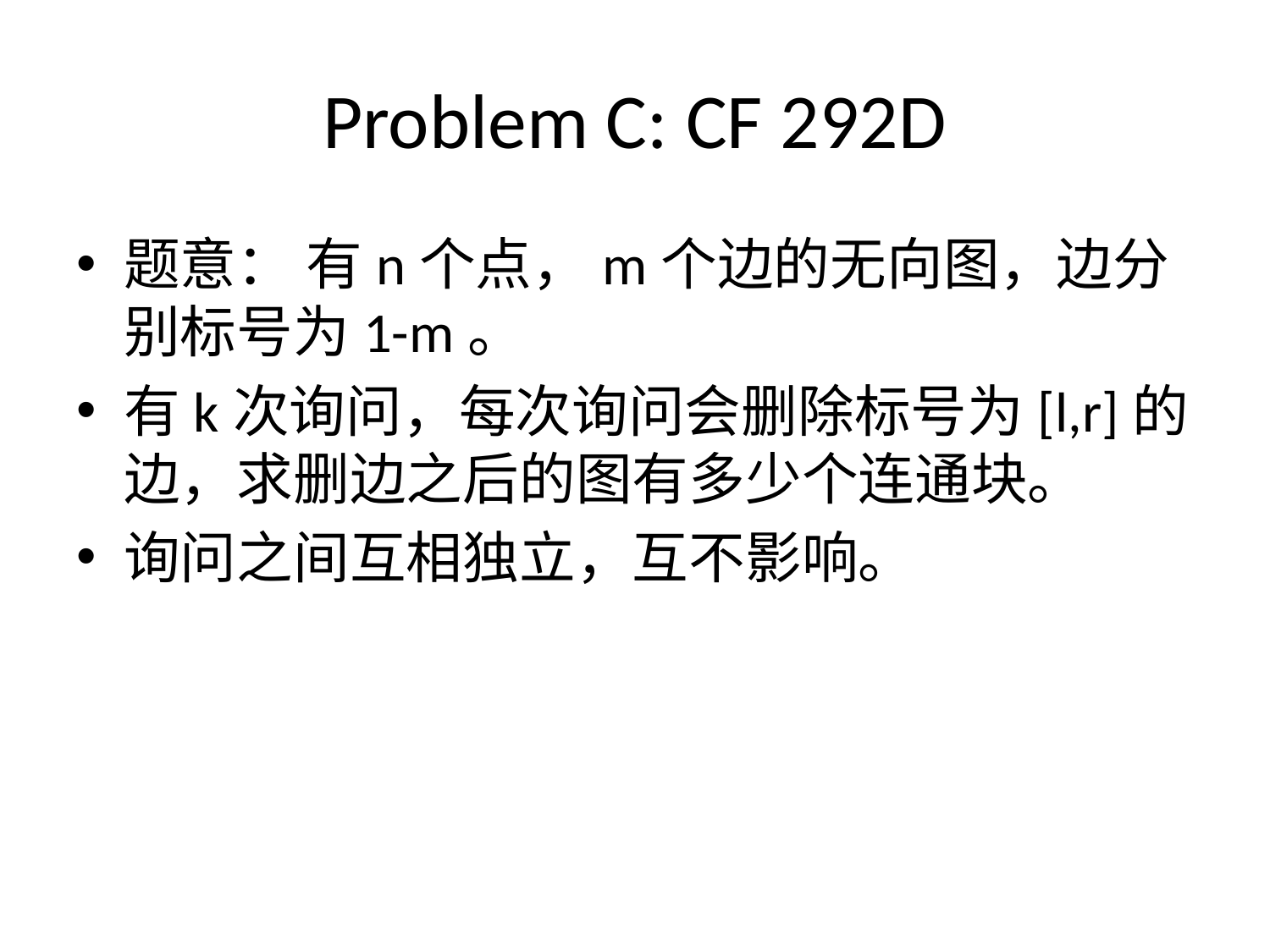

# Problem C: CF 292D
题意： 有n个点，m个边的无向图，边分别标号为1-m。
有k次询问，每次询问会删除标号为[l,r]的边，求删边之后的图有多少个连通块。
询问之间互相独立，互不影响。